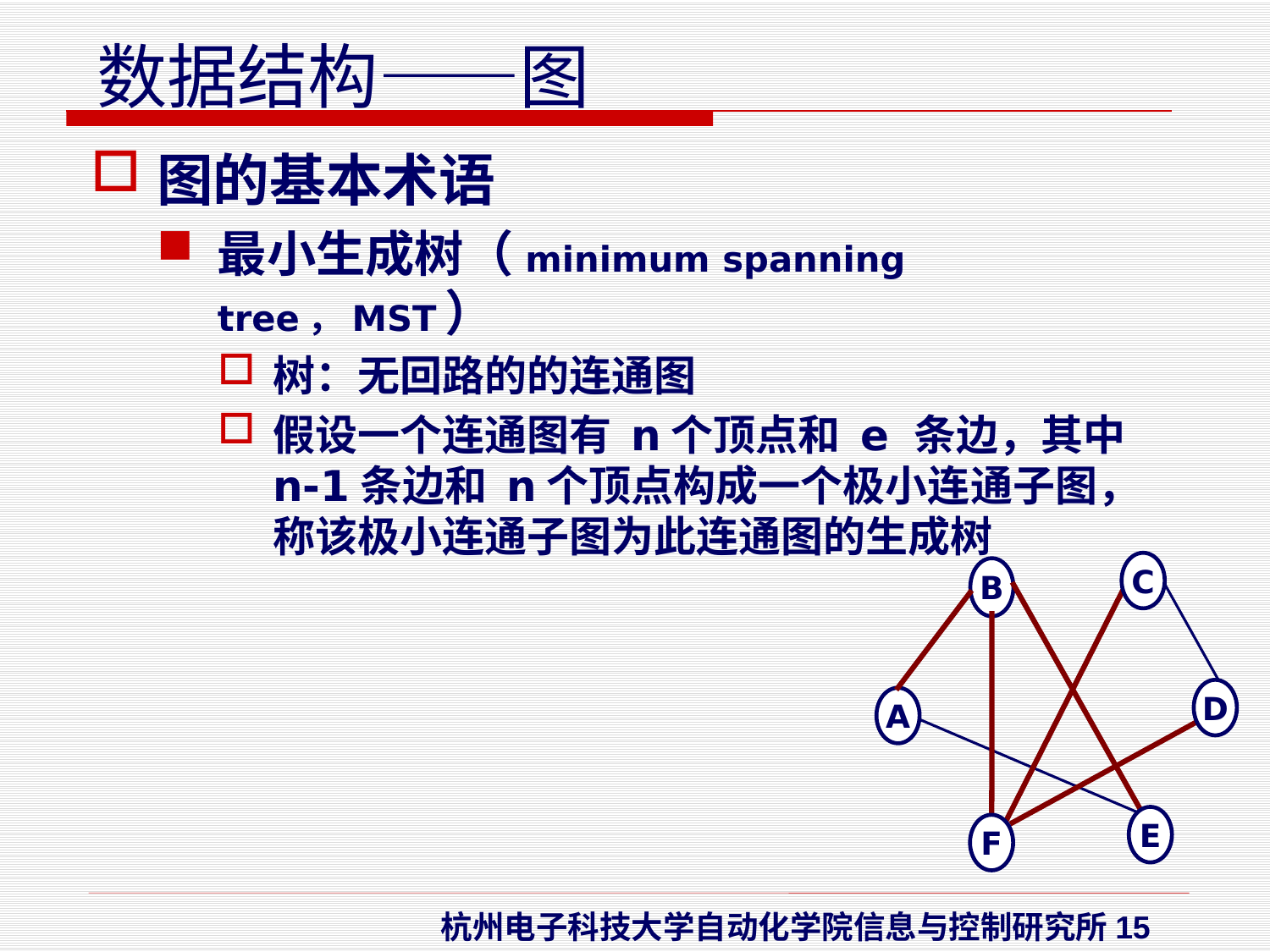

图的基本术语
最小生成树（minimum spanning tree，MST）
树：无回路的的连通图
假设一个连通图有 n个顶点和 e 条边，其中 n-1条边和 n个顶点构成一个极小连通子图，称该极小连通子图为此连通图的生成树
C
B

D
A

E
F